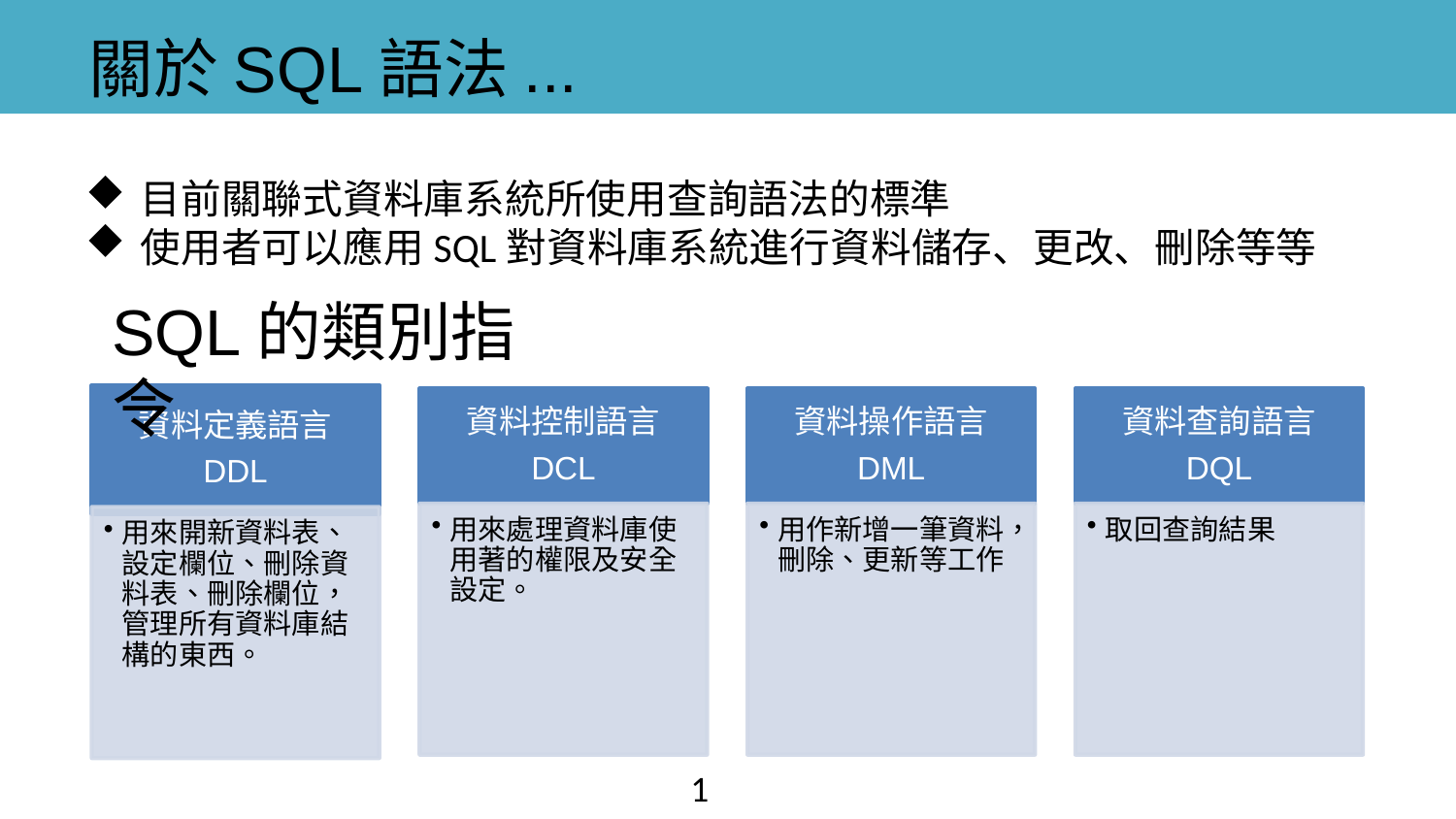

關於SQL語法...
目前關聯式資料庫系統所使用查詢語法的標準
使用者可以應用SQL對資料庫系統進行資料儲存、更改、刪除等等
SQL的類別指令
資料定義語言
DDL
用來開新資料表、設定欄位、刪除資料表、刪除欄位，管理所有資料庫結構的東西。
資料控制語言
DCL
用來處理資料庫使用著的權限及安全設定。
資料操作語言
DML
用作新增一筆資料，刪除、更新等工作

資料查詢語言
DQL
取回查詢結果
1